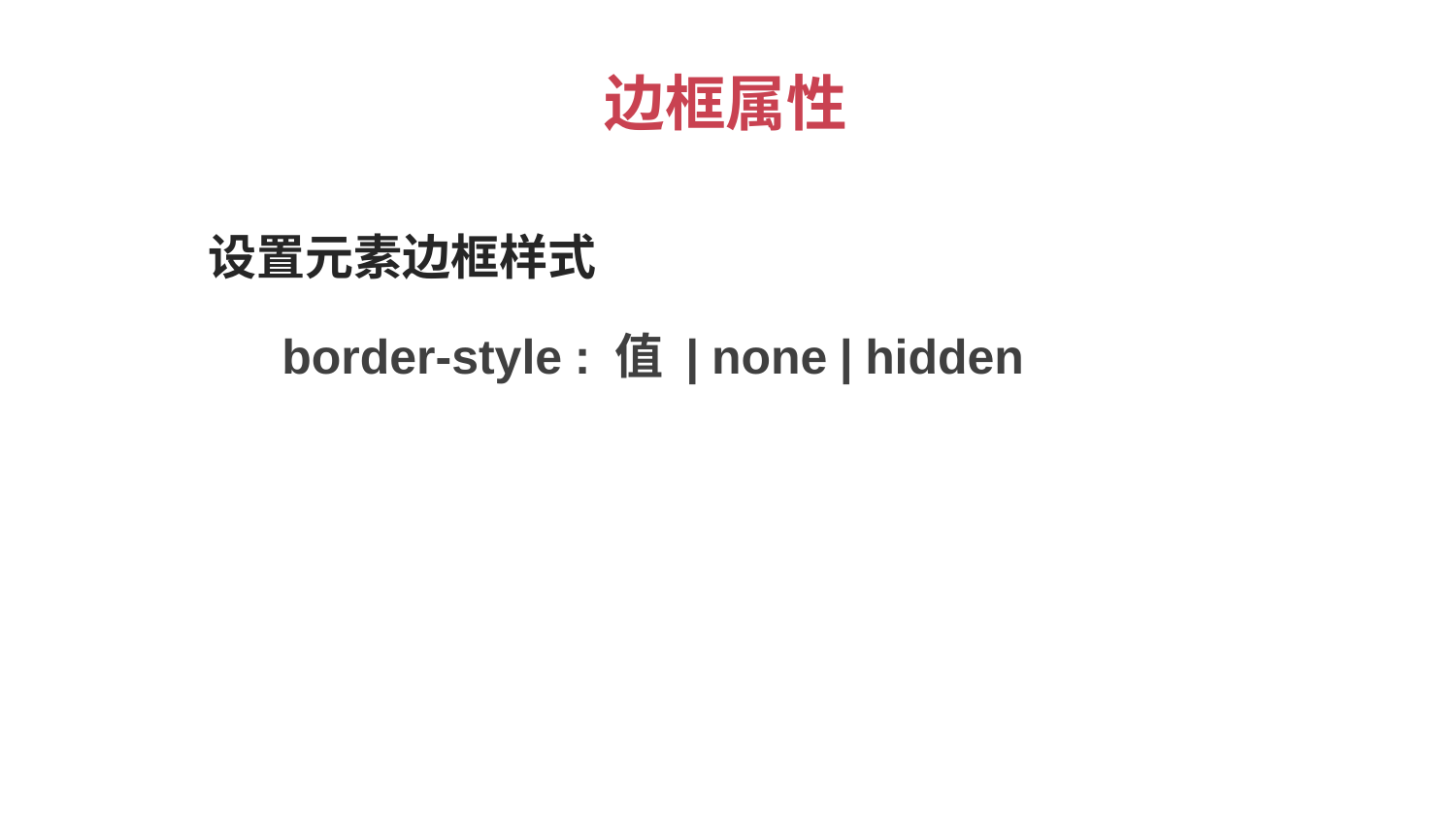

边框属性
设置元素边框样式
border-style : 值 | none | hidden